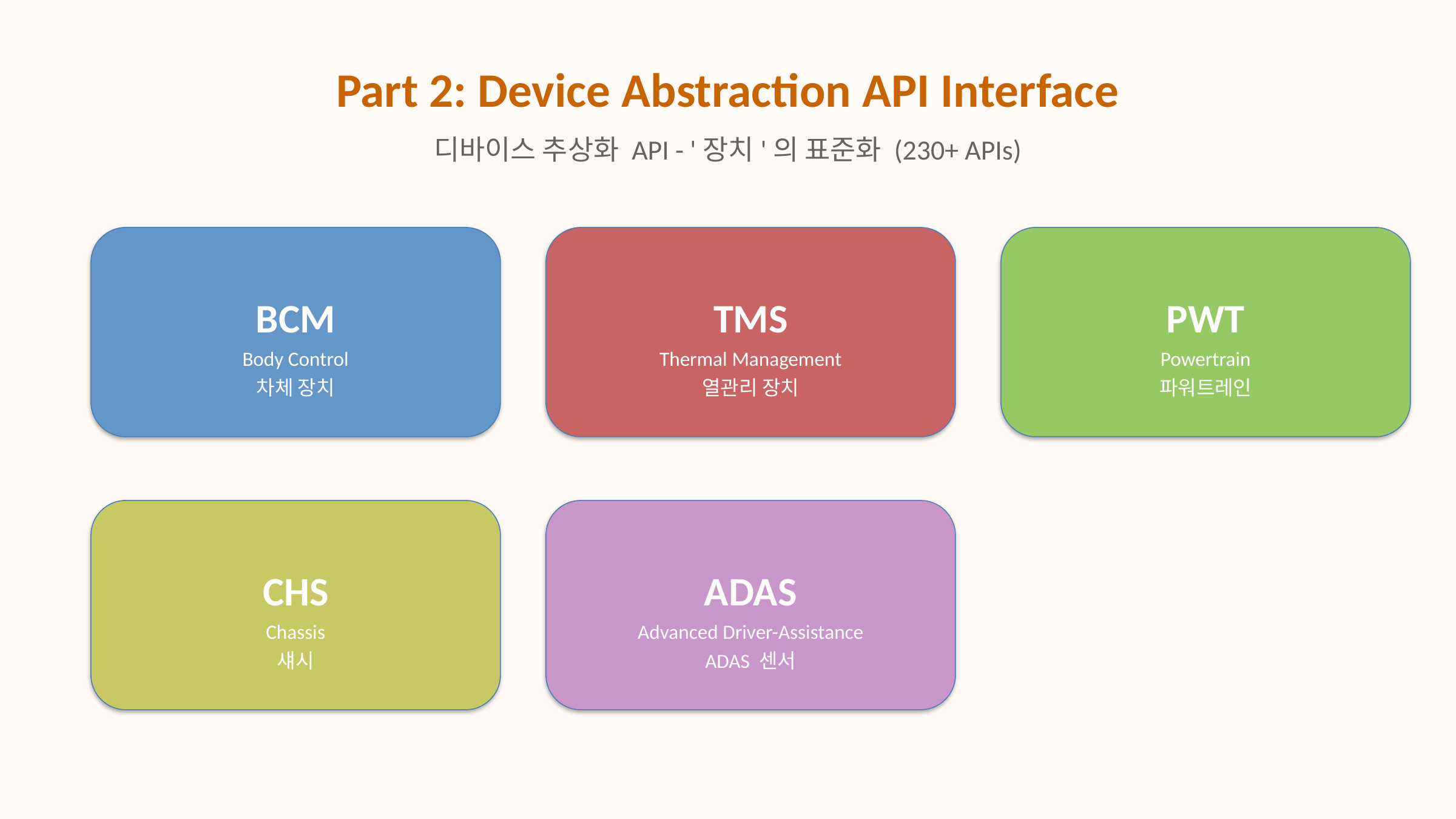

Part 2: Device Abstraction API Interface
#

디바이스 추상화 API - '장치'의 표준화 (230+ APIs)

BCM
Body Control
차체 장치

TMS
Thermal Management
열관리 장치

PWT
Powertrain
파워트레인

CHS
Chassis
섀시

ADAS
Advanced Driver-Assistance
ADAS 센서